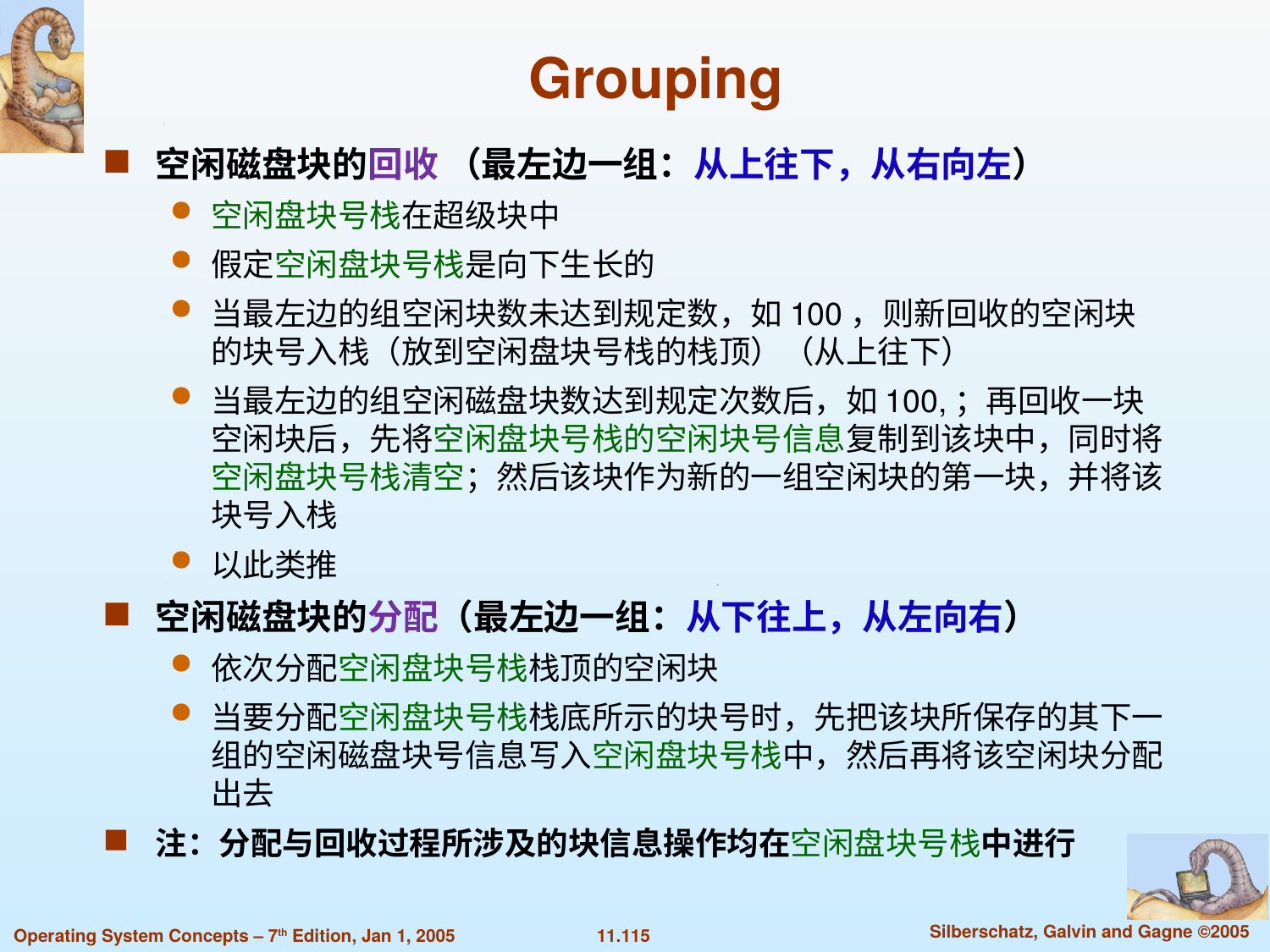

Grouping
空闲磁盘块的回收 （最左边一组：从上往下，从右向左）
空闲盘块号栈在超级块中
假定空闲盘块号栈是向下生长的
当最左边的组空闲块数未达到规定数，如100，则新回收的空闲块的块号入栈（放到空闲盘块号栈的栈顶）（从上往下）
当最左边的组空闲磁盘块数达到规定次数后，如100,；再回收一块空闲块后，先将空闲盘块号栈的空闲块号信息复制到该块中，同时将空闲盘块号栈清空；然后该块作为新的一组空闲块的第一块，并将该块号入栈
以此类推
空闲磁盘块的分配（最左边一组：从下往上，从左向右）
依次分配空闲盘块号栈栈顶的空闲块
当要分配空闲盘块号栈栈底所示的块号时，先把该块所保存的其下一组的空闲磁盘块号信息写入空闲盘块号栈中，然后再将该空闲块分配出去
注：分配与回收过程所涉及的块信息操作均在空闲盘块号栈中进行